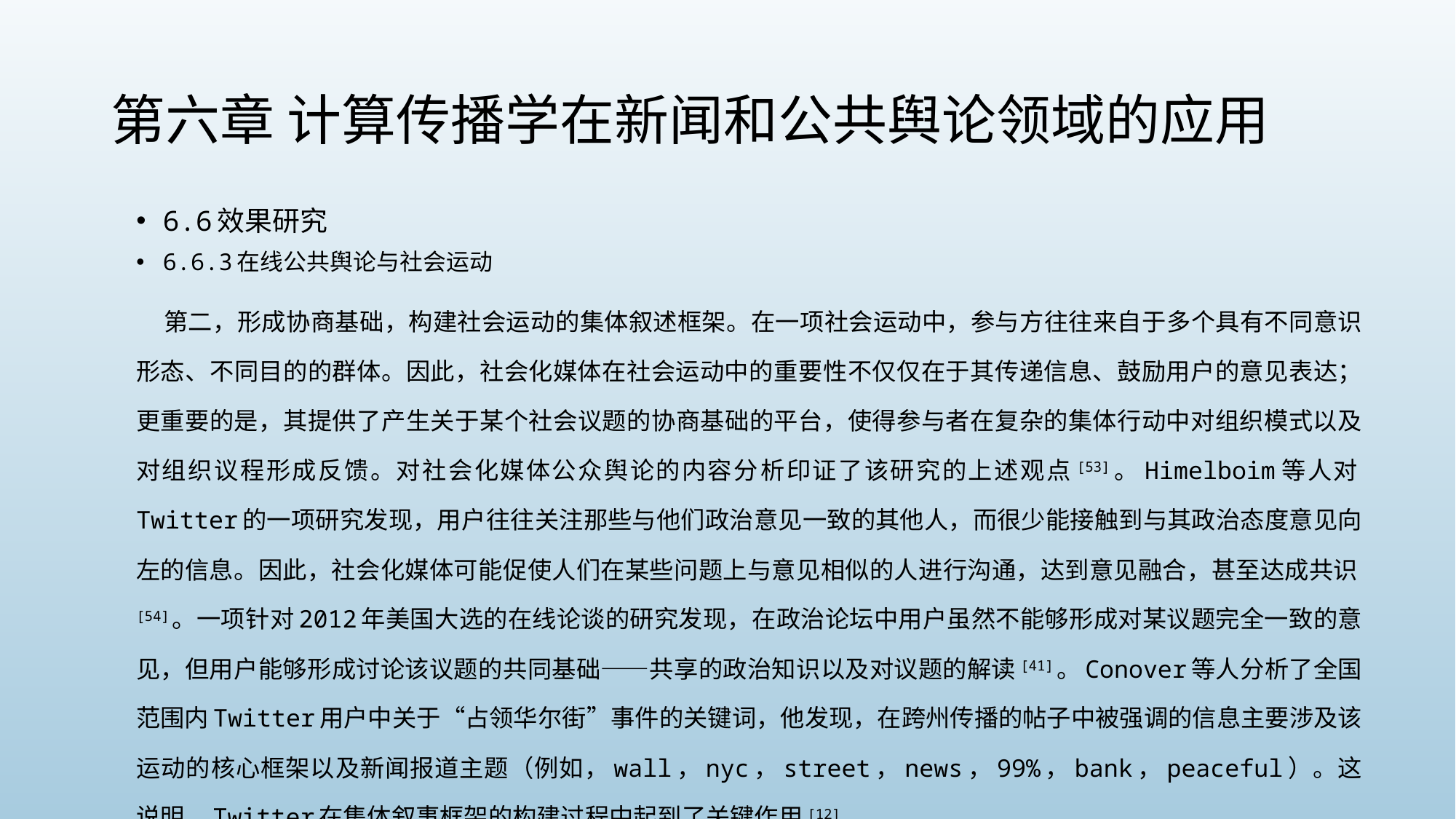

# 第六章 计算传播学在新闻和公共舆论领域的应用
6.6效果研究
6.6.3在线公共舆论与社会运动
    第二，形成协商基础，构建社会运动的集体叙述框架。在一项社会运动中，参与方往往来自于多个具有不同意识形态、不同目的的群体。因此，社会化媒体在社会运动中的重要性不仅仅在于其传递信息、鼓励用户的意见表达；更重要的是，其提供了产生关于某个社会议题的协商基础的平台，使得参与者在复杂的集体行动中对组织模式以及对组织议程形成反馈。对社会化媒体公众舆论的内容分析印证了该研究的上述观点[53]。Himelboim等人对Twitter的一项研究发现，用户往往关注那些与他们政治意见一致的其他人，而很少能接触到与其政治态度意见向左的信息。因此，社会化媒体可能促使人们在某些问题上与意见相似的人进行沟通，达到意见融合，甚至达成共识[54]。一项针对2012年美国大选的在线论谈的研究发现，在政治论坛中用户虽然不能够形成对某议题完全一致的意见，但用户能够形成讨论该议题的共同基础——共享的政治知识以及对议题的解读[41]。Conover等人分析了全国范围内Twitter用户中关于“占领华尔街”事件的关键词，他发现，在跨州传播的帖子中被强调的信息主要涉及该运动的核心框架以及新闻报道主题（例如，wall，nyc，street，news，99%，bank，peaceful）。这说明，Twitter在集体叙事框架的构建过程中起到了关键作用[12]。